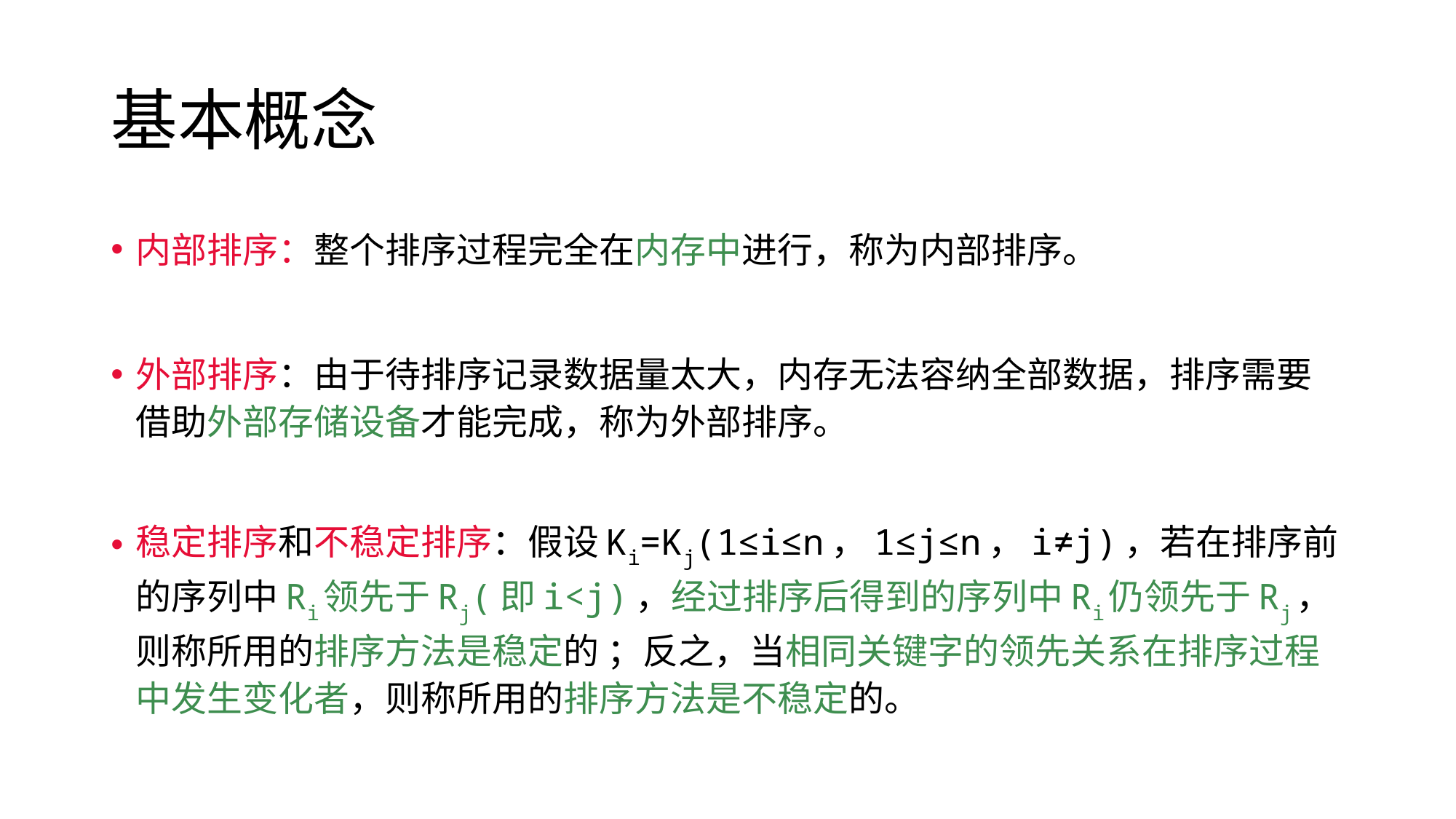

# 基本概念
内部排序：整个排序过程完全在内存中进行，称为内部排序。

外部排序：由于待排序记录数据量太大，内存无法容纳全部数据，排序需要借助外部存储设备才能完成，称为外部排序。

稳定排序和不稳定排序：假设Ki=Kj(1≤i≤n，1≤j≤n，i≠j)，若在排序前的序列中Ri领先于Rj(即i<j)，经过排序后得到的序列中Ri仍领先于Rj，则称所用的排序方法是稳定的 ；反之，当相同关键字的领先关系在排序过程中发生变化者，则称所用的排序方法是不稳定的。